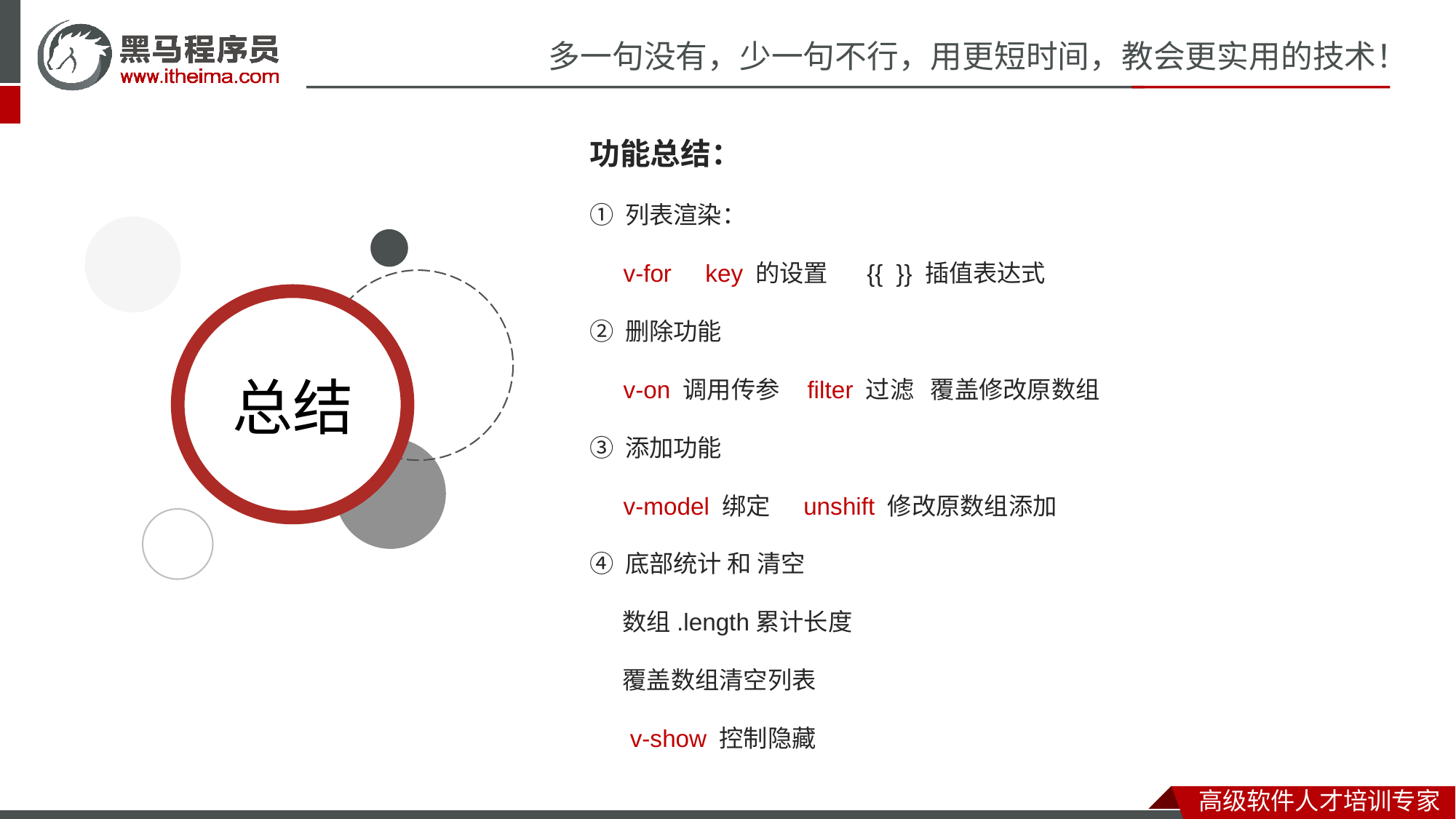

功能总结：
① 列表渲染：
     v-for     key 的设置      {{  }} 插值表达式
② 删除功能
     v-on 调用传参    filter 过滤   覆盖修改原数组
③ 添加功能
     v-model 绑定     unshift 修改原数组添加
④ 底部统计 和 清空
     数组.length累计长度
     覆盖数组清空列表
      v-show 控制隐藏